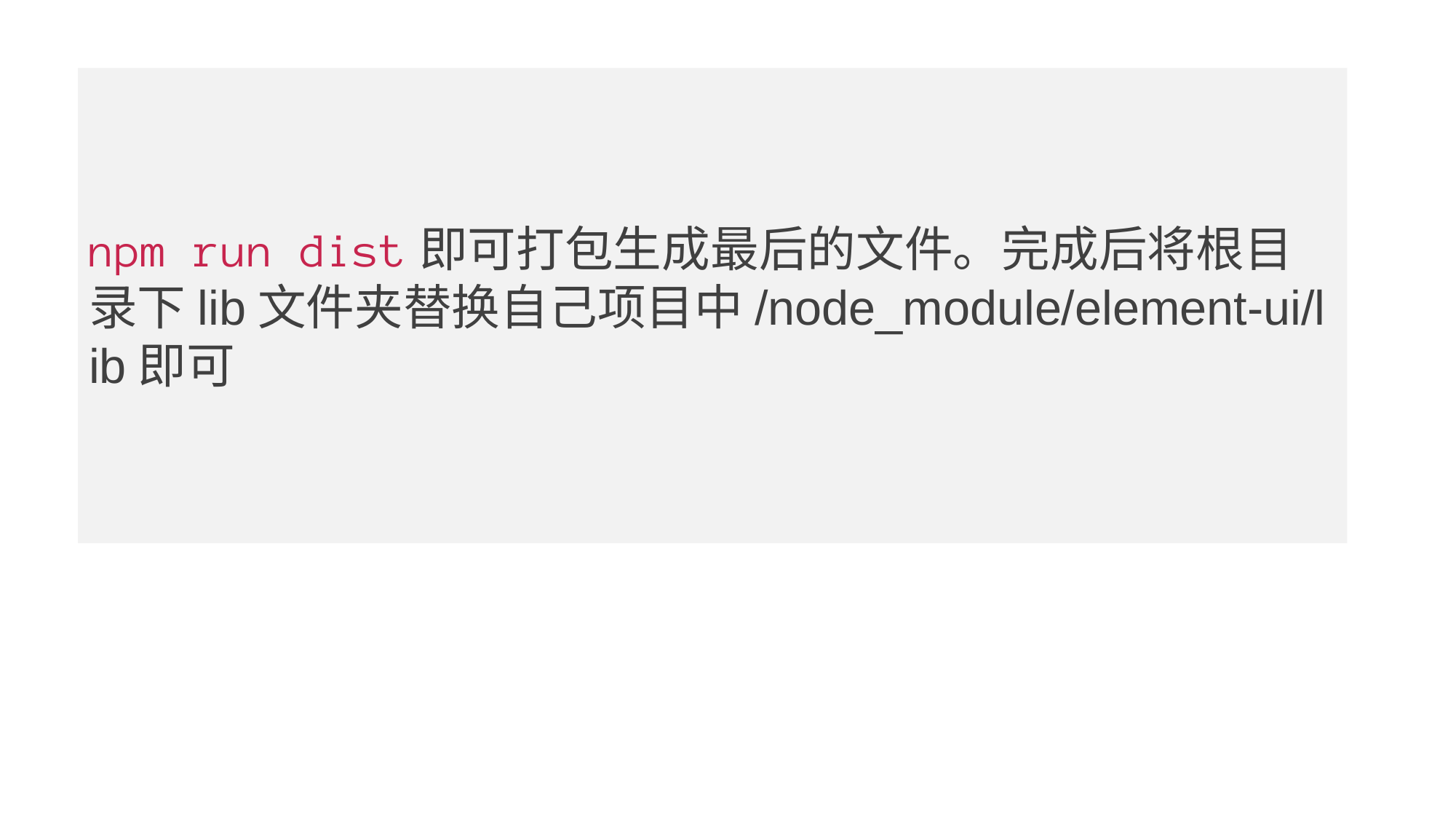

# 如何在项目中使用自定义得组件
npm run dist即可打包生成最后的文件。完成后将根目录下lib文件夹替换自己项目中/node_module/element-ui/lib即可